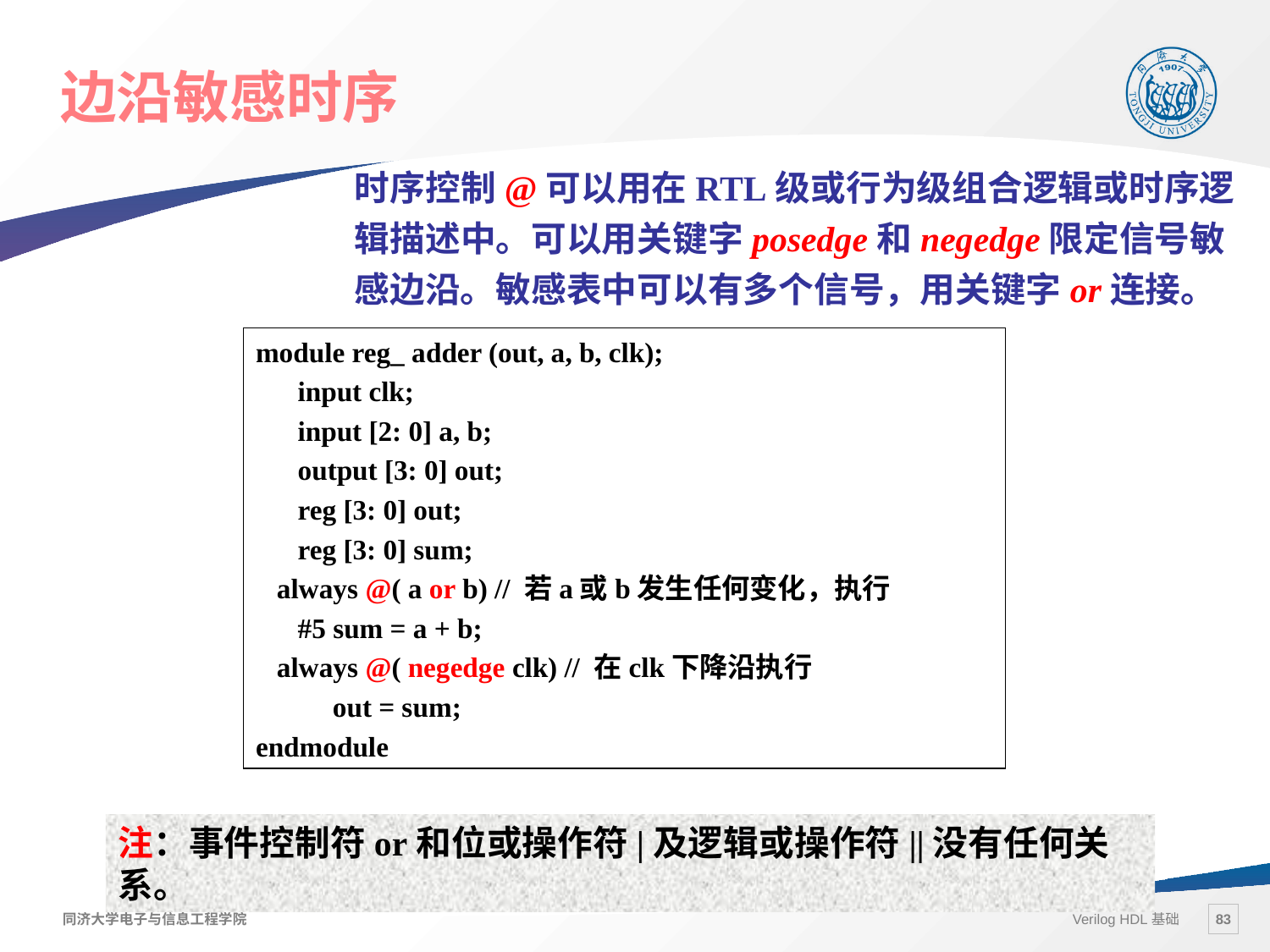

# 边沿敏感时序
时序控制@可以用在RTL级或行为级组合逻辑或时序逻辑描述中。可以用关键字posedge和negedge限定信号敏感边沿。敏感表中可以有多个信号，用关键字or连接。
module reg_ adder (out, a, b, clk);
      input clk;
      input [2: 0] a, b;
      output [3: 0] out;
      reg [3: 0] out;
      reg [3: 0] sum;
   always @( a or b) // 若a或b发生任何变化，执行
      #5 sum = a + b;
   always @( negedge clk) // 在clk下降沿执行
           out = sum;
endmodule
注：事件控制符or和位或操作符|及逻辑或操作符||没有任何关系。